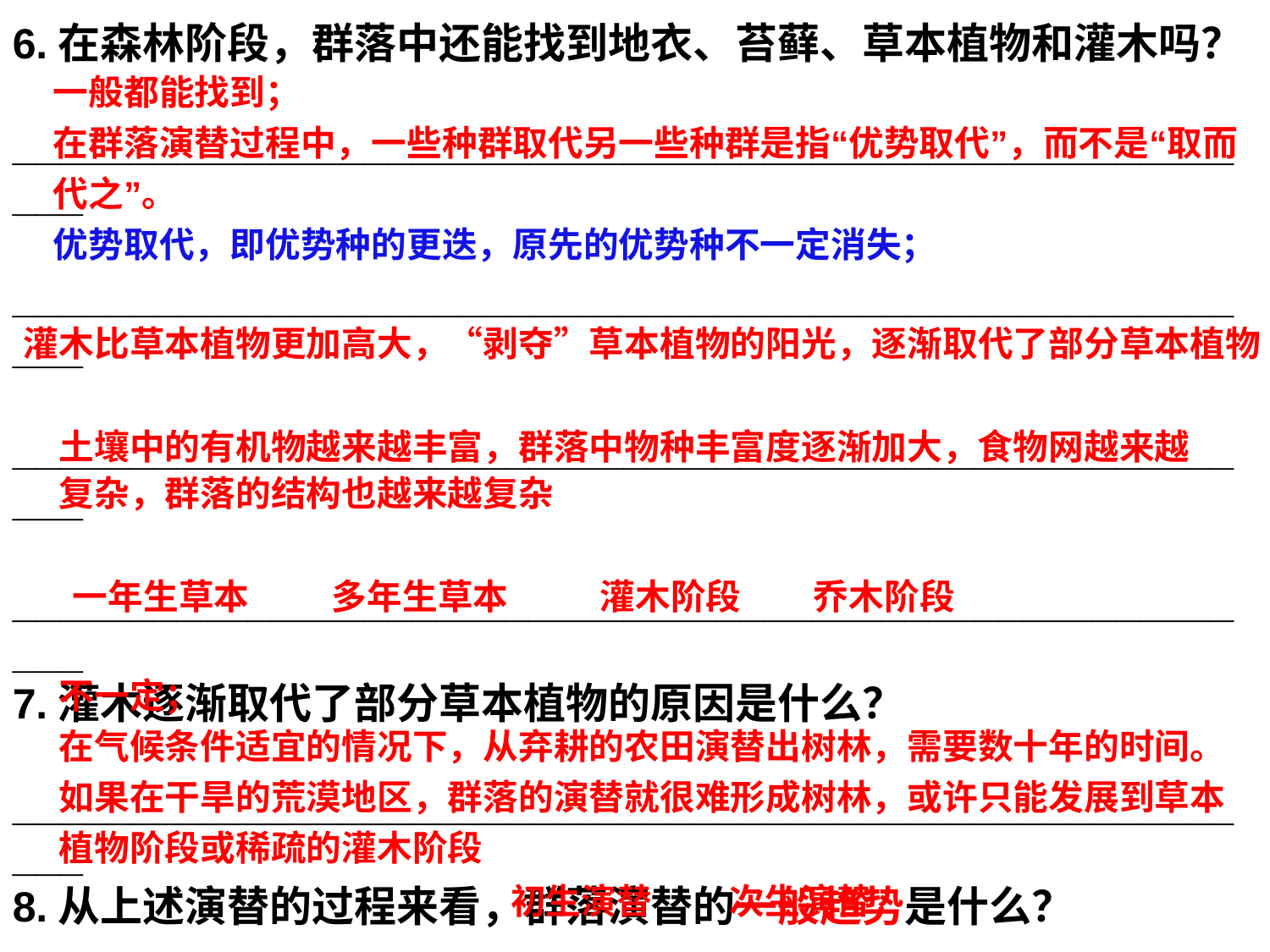

6.在森林阶段，群落中还能找到地衣、苔藓、草本植物和灌木吗？
  _______________________________________________________
  _______________________________________________________
  _______________________________________________________
  _______________________________________________________
7.灌木逐渐取代了部分草本植物的原因是什么？
  _______________________________________________________
8.从上述演替的过程来看，群落演替的一般趋势是什么？
  _______________________________________________________
  _______________________________________________________
9.弃耕农田上的演替过程：
  __________→___________→________→________
10.弃耕的农田一定会演替成树林吗？
  _______________________________________________________
  _______________________________________________________
  _______________________________________________________
  _______________________________________________________
11.群落演替的两种类型：________和________
一般都能找到；
在群落演替过程中，一些种群取代另一些种群是指“优势取代”，而不是“取而代之”。
优势取代，即优势种的更迭，原先的优势种不一定消失；
灌木比草本植物更加高大，“剥夺”草本植物的阳光，逐渐取代了部分草本植物
土壤中的有机物越来越丰富，群落中物种丰富度逐渐加大，食物网越来越复杂，群落的结构也越来越复杂
乔木阶段
多年生草本
一年生草本
灌木阶段
不一定；
在气候条件适宜的情况下，从弃耕的农田演替出树林，需要数十年的时间。
如果在干旱的荒漠地区，群落的演替就很难形成树林，或许只能发展到草本植物阶段或稀疏的灌木阶段
次生演替
初生演替